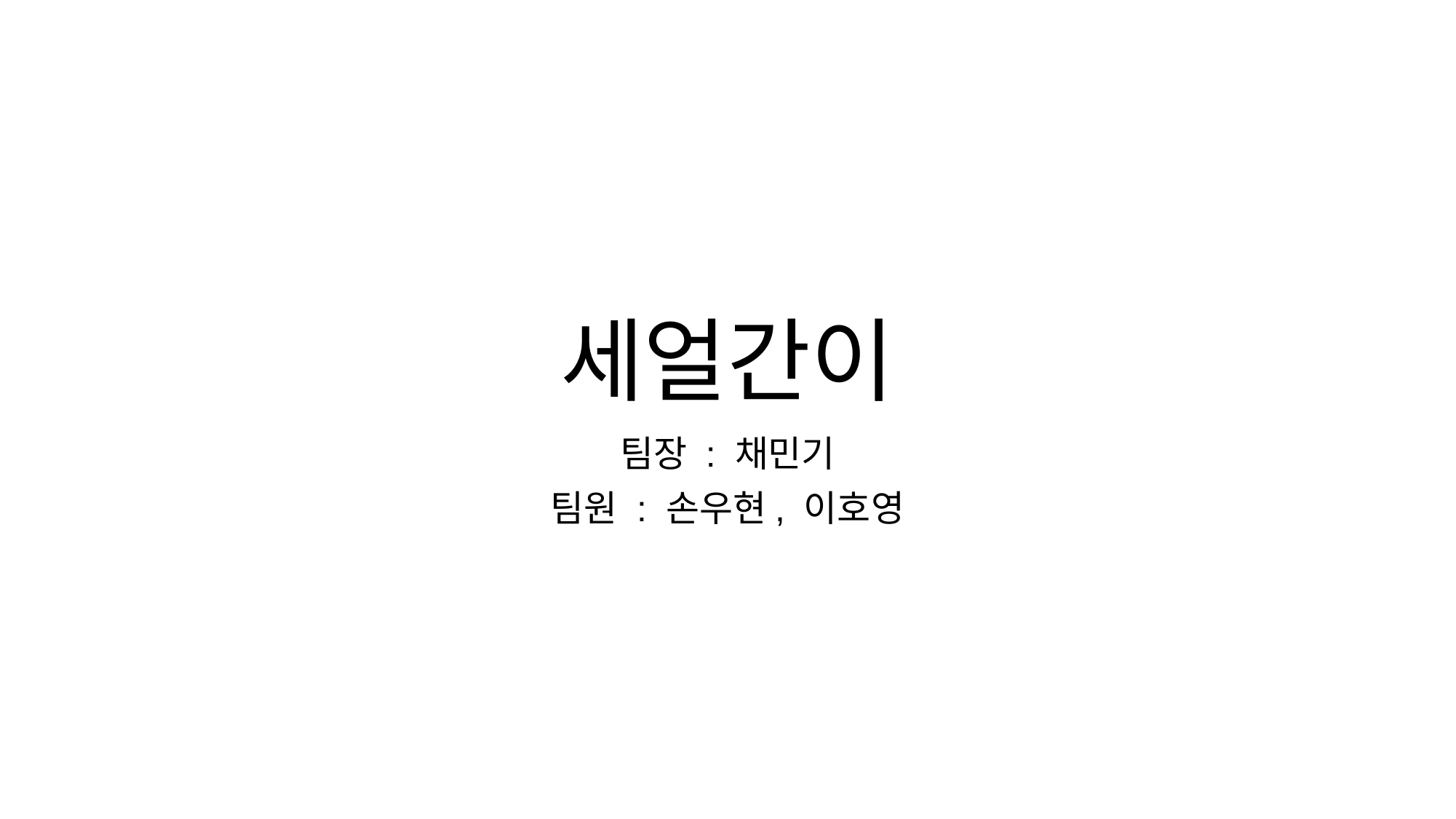

# 세얼간이
팀장 : 채민기
팀원 : 손우현, 이호영